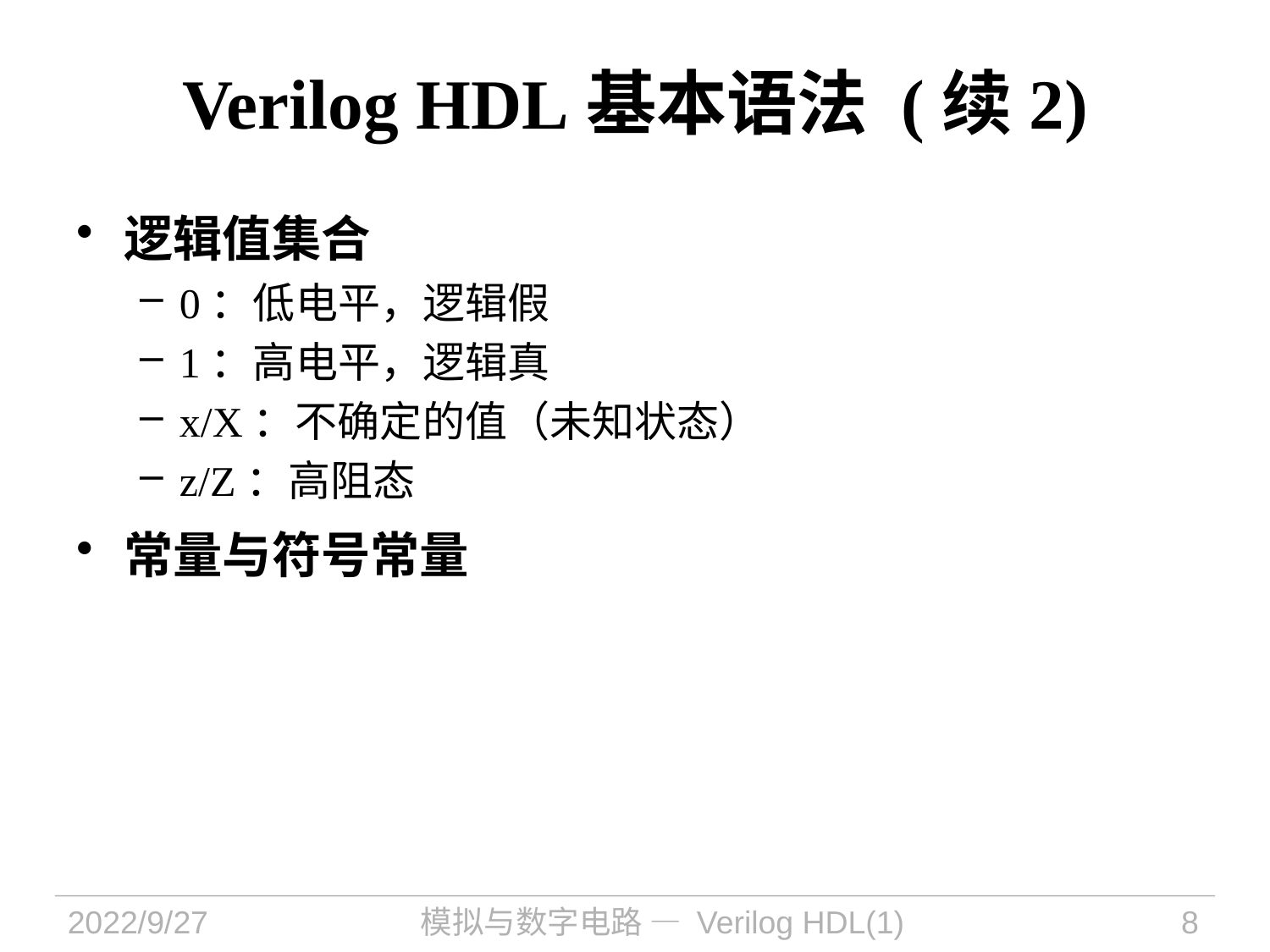

# Verilog HDL基本语法 (续2)
逻辑值集合
0：低电平，逻辑假
1：高电平，逻辑真
x/X：不确定的值（未知状态）
z/Z：高阻态
常量与符号常量
2022/9/27
模拟与数字电路 — Verilog HDL(1)
8